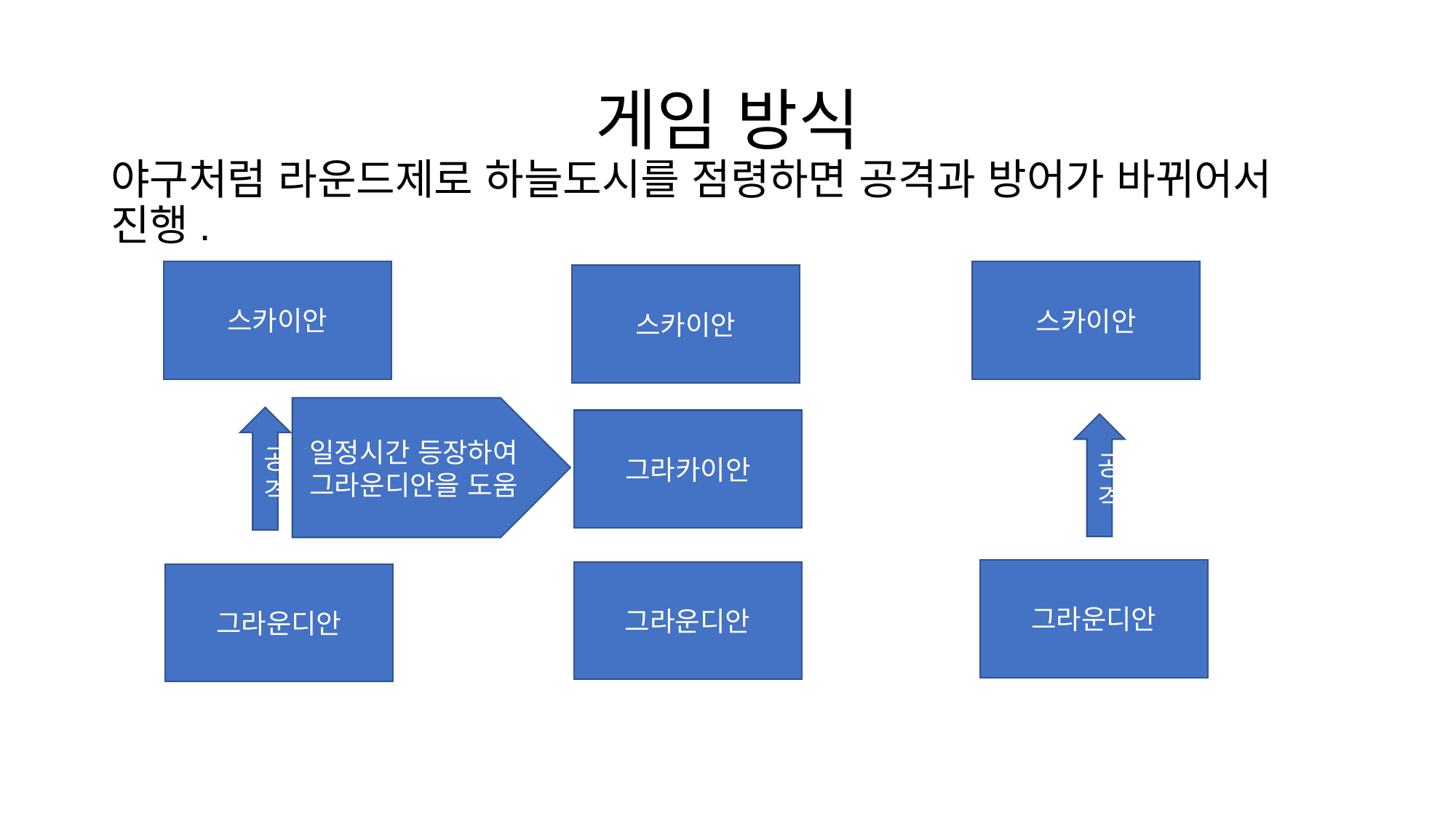

# 게임 방식
야구처럼 라운드제로 하늘도시를 점령하면 공격과 방어가 바뀌어서 진행.

스카이안
스카이안
스카이안
일정시간 등장하여 그라운디안을 도움
공격
그라카이안
공격
그라운디안
그라운디안
그라운디안